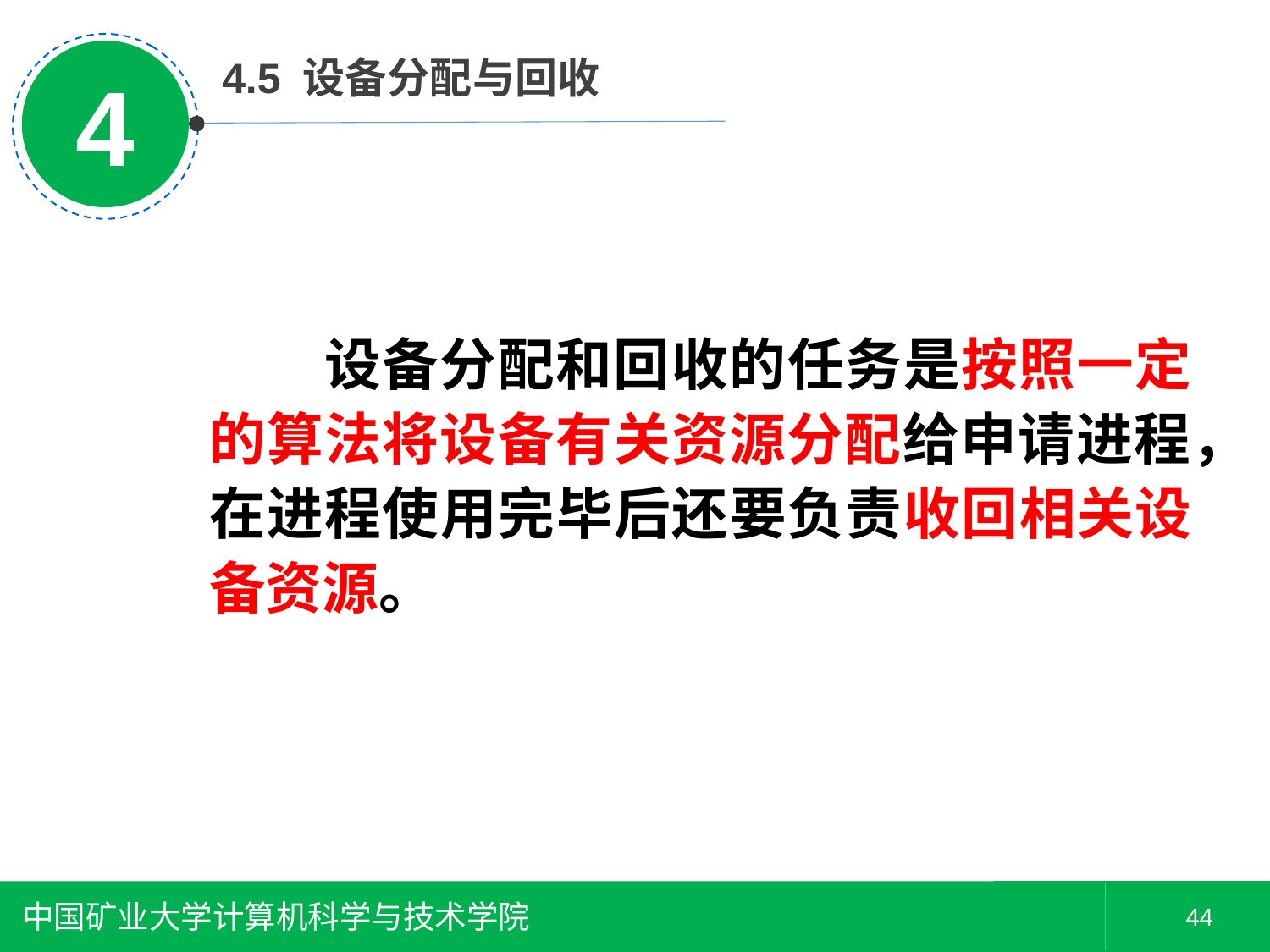

4
  4.5 设备分配与回收

       设备分配和回收的任务是按照一定的算法将设备有关资源分配给申请进程，在进程使用完毕后还要负责收回相关设备资源。